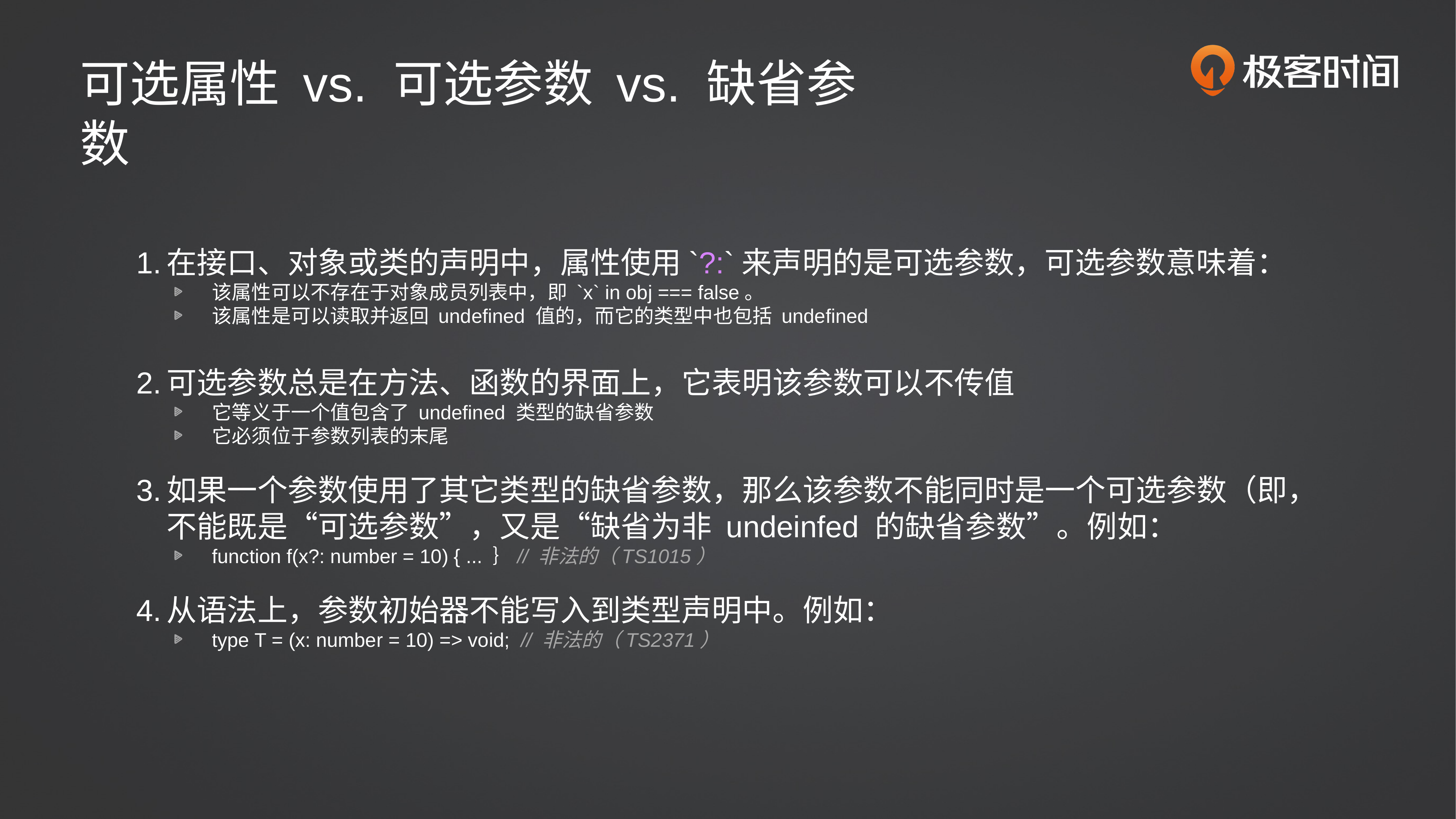

可选属性 vs. 可选参数 vs. 缺省参数
在接口、对象或类的声明中，属性使用`?:`来声明的是可选参数，可选参数意味着：
该属性可以不存在于对象成员列表中，即 `x` in obj === false。
该属性是可以读取并返回 undefined 值的，而它的类型中也包括 undefined

可选参数总是在方法、函数的界面上，它表明该参数可以不传值
它等义于一个值包含了 undefined 类型的缺省参数
它必须位于参数列表的末尾

如果一个参数使用了其它类型的缺省参数，那么该参数不能同时是一个可选参数（即，不能既是“可选参数”，又是“缺省为非 undeinfed 的缺省参数”。例如：
function f(x?: number = 10) { ... ｝// 非法的（TS1015）

从语法上，参数初始器不能写入到类型声明中。例如：
type T = (x: number = 10) => void;  // 非法的（TS2371）